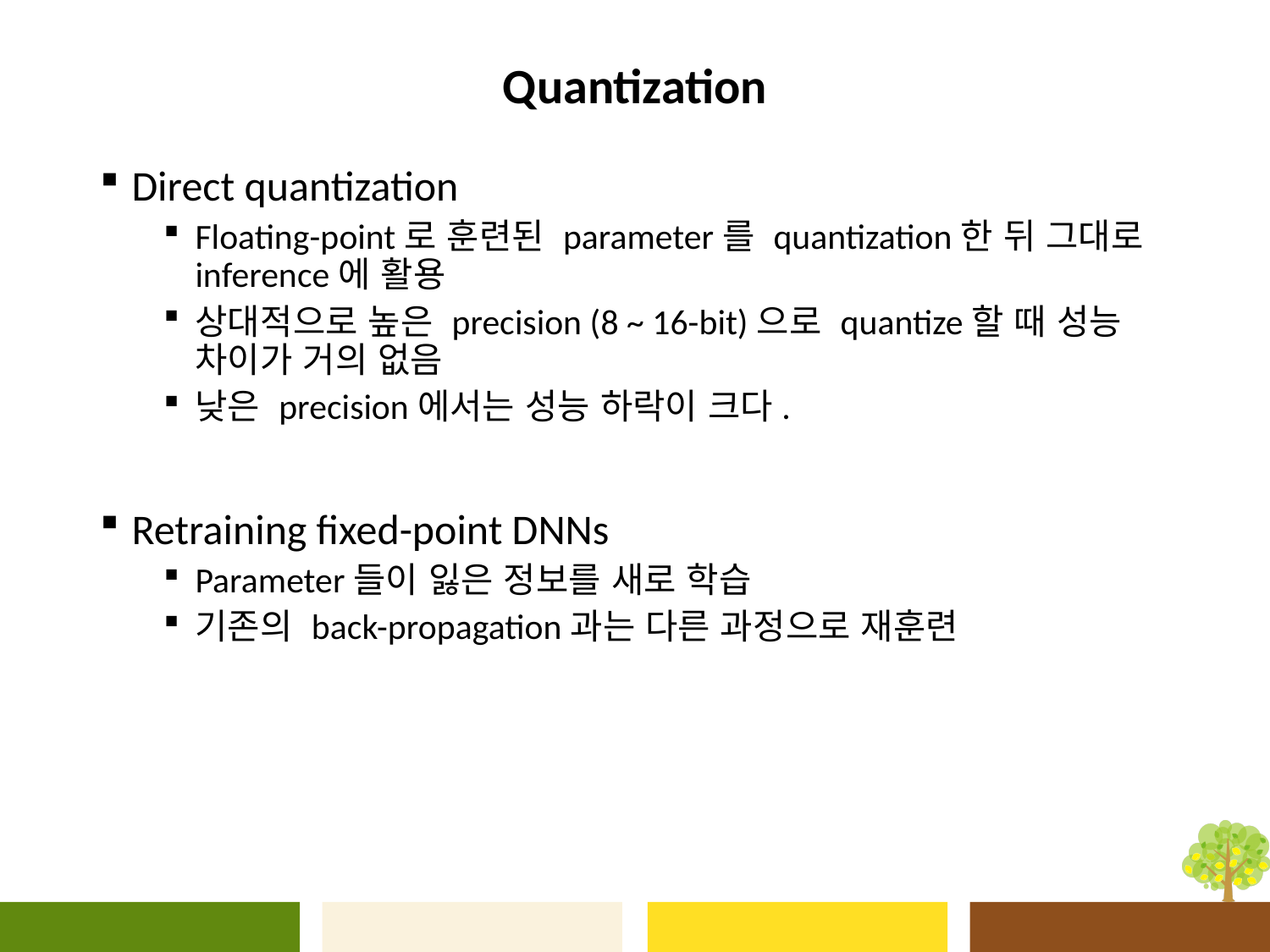

# Quantization
Direct quantization
Floating-point로 훈련된 parameter를 quantization한 뒤 그대로 inference에 활용
상대적으로 높은 precision (8 ~ 16-bit)으로 quantize할 때 성능 차이가 거의 없음
낮은 precision에서는 성능 하락이 크다.

Retraining fixed-point DNNs
Parameter들이 잃은 정보를 새로 학습
기존의 back-propagation과는 다른 과정으로 재훈련